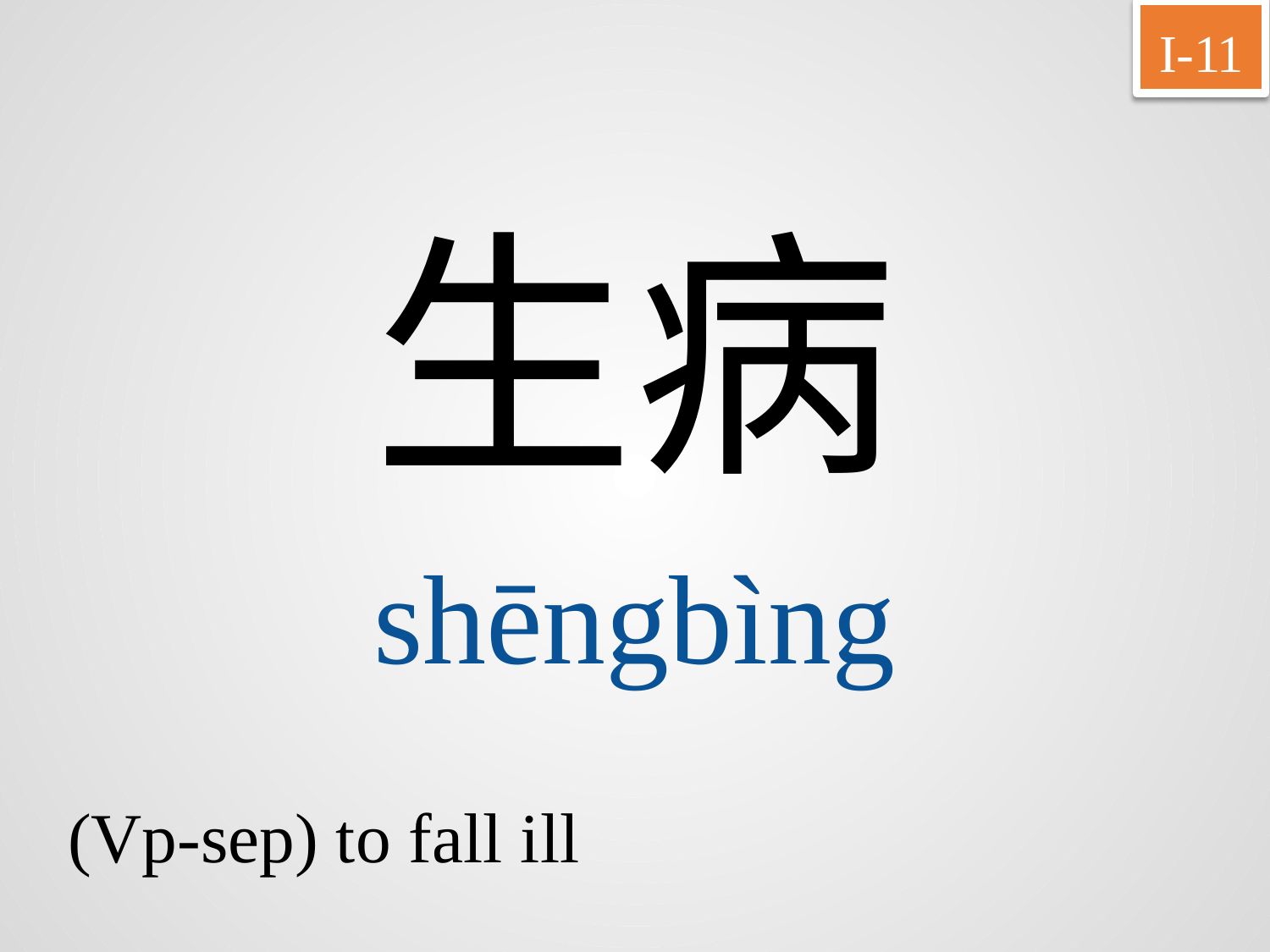

I-11

生病
shēngbìng
(Vp-sep) to fall ill